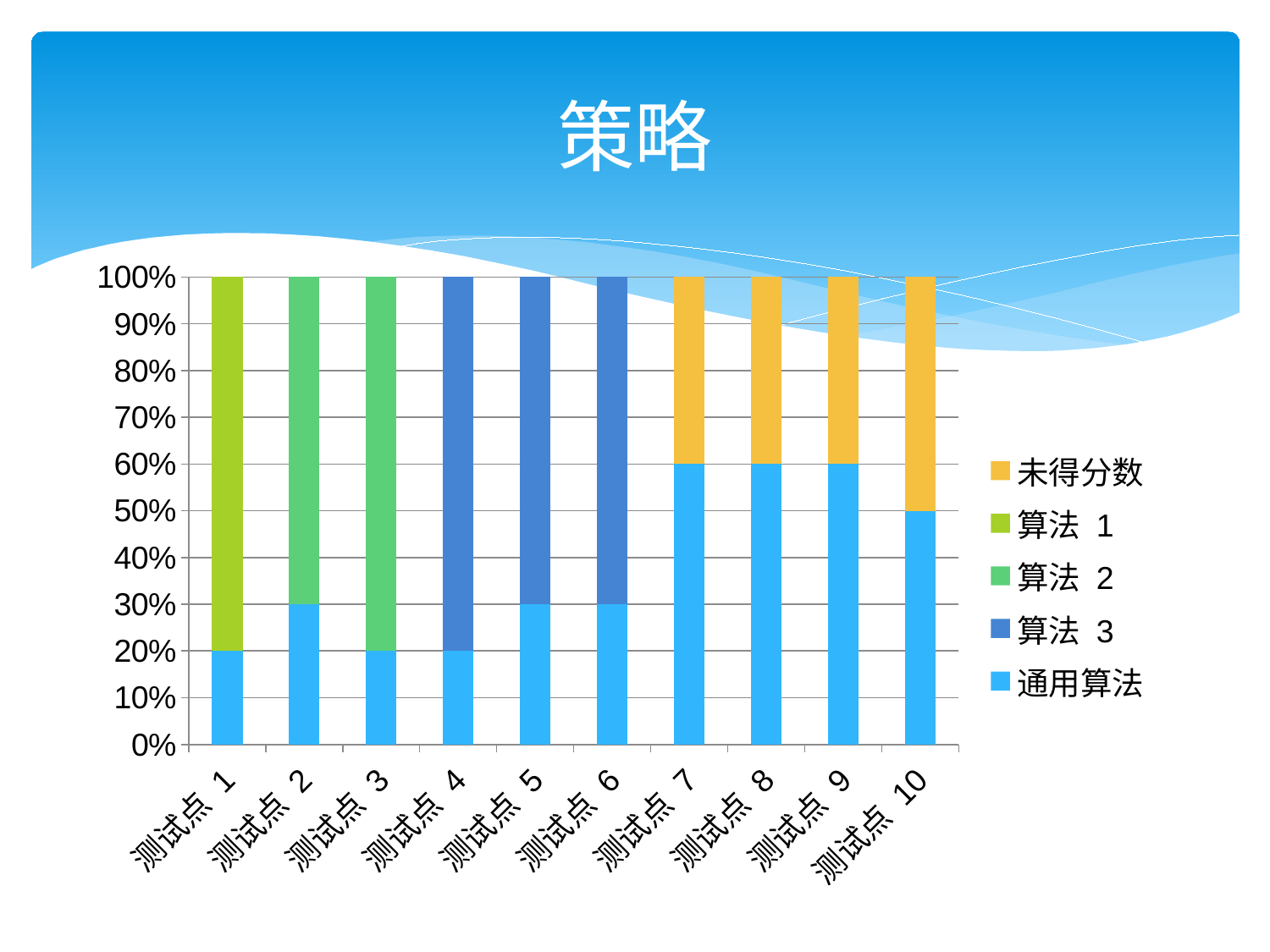

# 策略

### Chart

| Category | 通用算法 | 算法 3 | 算法 2 | 算法 1 | 未得分数 |
|---|---|---|---|---|---|
| 测试点 1 | 2.0 | 0.0 | 0.0 | 8.0 | 0.0 |
| 测试点 2 | 3.0 | 0.0 | 7.0 | 0.0 | 0.0 |
| 测试点 3 | 2.0 | 0.0 | 8.0 | 0.0 | 0.0 |
| 测试点 4 | 2.0 | 8.0 | 0.0 | 0.0 | 0.0 |
| 测试点 5 | 3.0 | 7.0 | 0.0 | 0.0 | 0.0 |
| 测试点 6 | 3.0 | 7.0 | 0.0 | 0.0 | 0.0 |
| 测试点 7 | 6.0 | 0.0 | 0.0 | 0.0 | 4.0 |
| 测试点 8 | 6.0 | 0.0 | 0.0 | 0.0 | 4.0 |
| 测试点 9 | 6.0 | 0.0 | 0.0 | 0.0 | 4.0 |
| 测试点 10 | 5.0 | 0.0 | 0.0 | 0.0 | 5.0 |